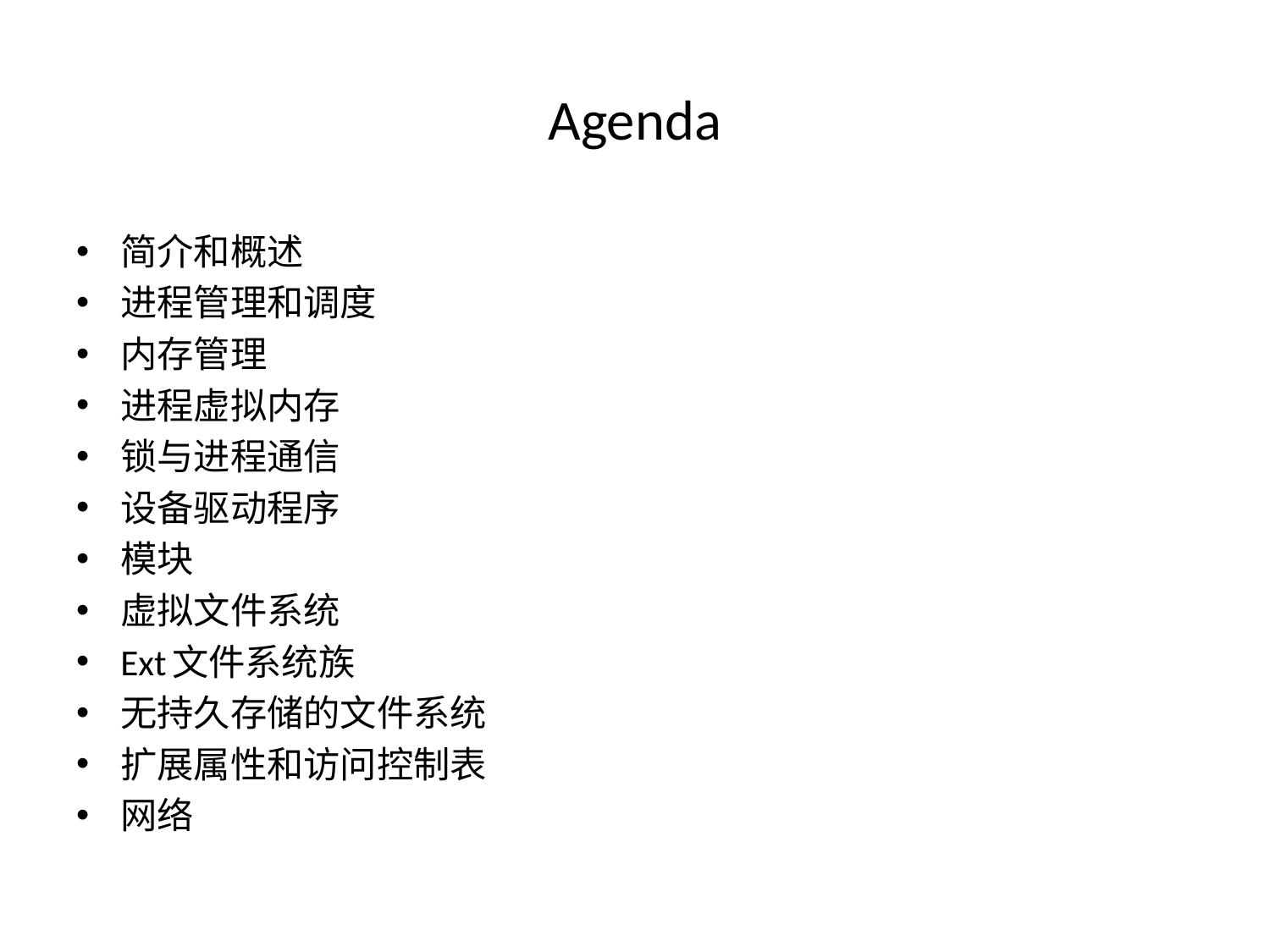

# Agenda
简介和概述
进程管理和调度
内存管理
进程虚拟内存
锁与进程通信
设备驱动程序
模块
虚拟文件系统
Ext文件系统族
无持久存储的文件系统
扩展属性和访问控制表
网络